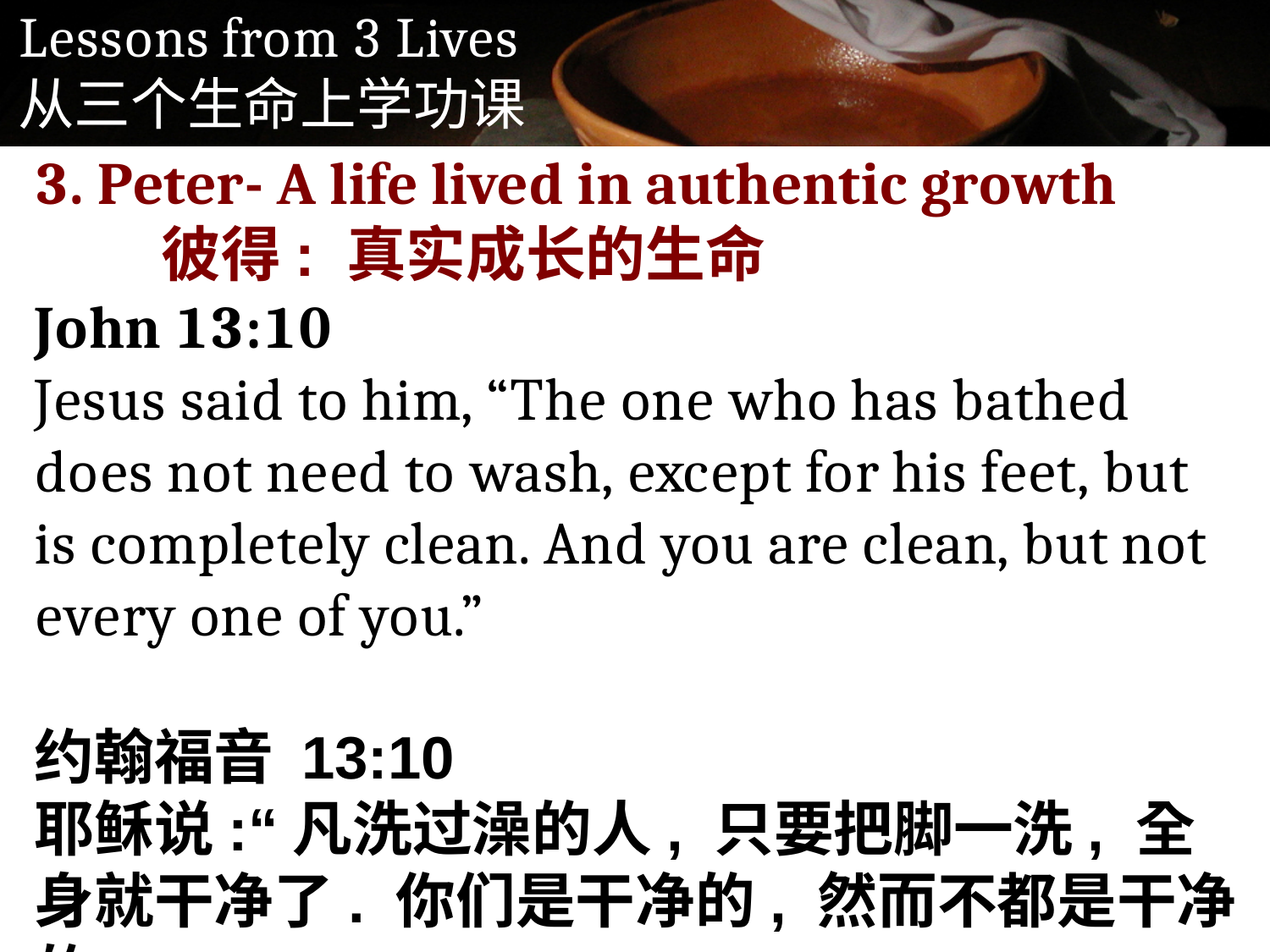

3. Peter- A life lived in authentic growth
	彼得: 真实成长的生命
John 13:10
Jesus said to him, “The one who has bathed does not need to wash, except for his feet, but is completely clean. And you are clean, but not every one of you.”

约翰福音 13:10
耶稣说:“凡洗过澡的人, 只要把脚一洗, 全身就干净了. 你们是干净的, 然而不都是干净的.”